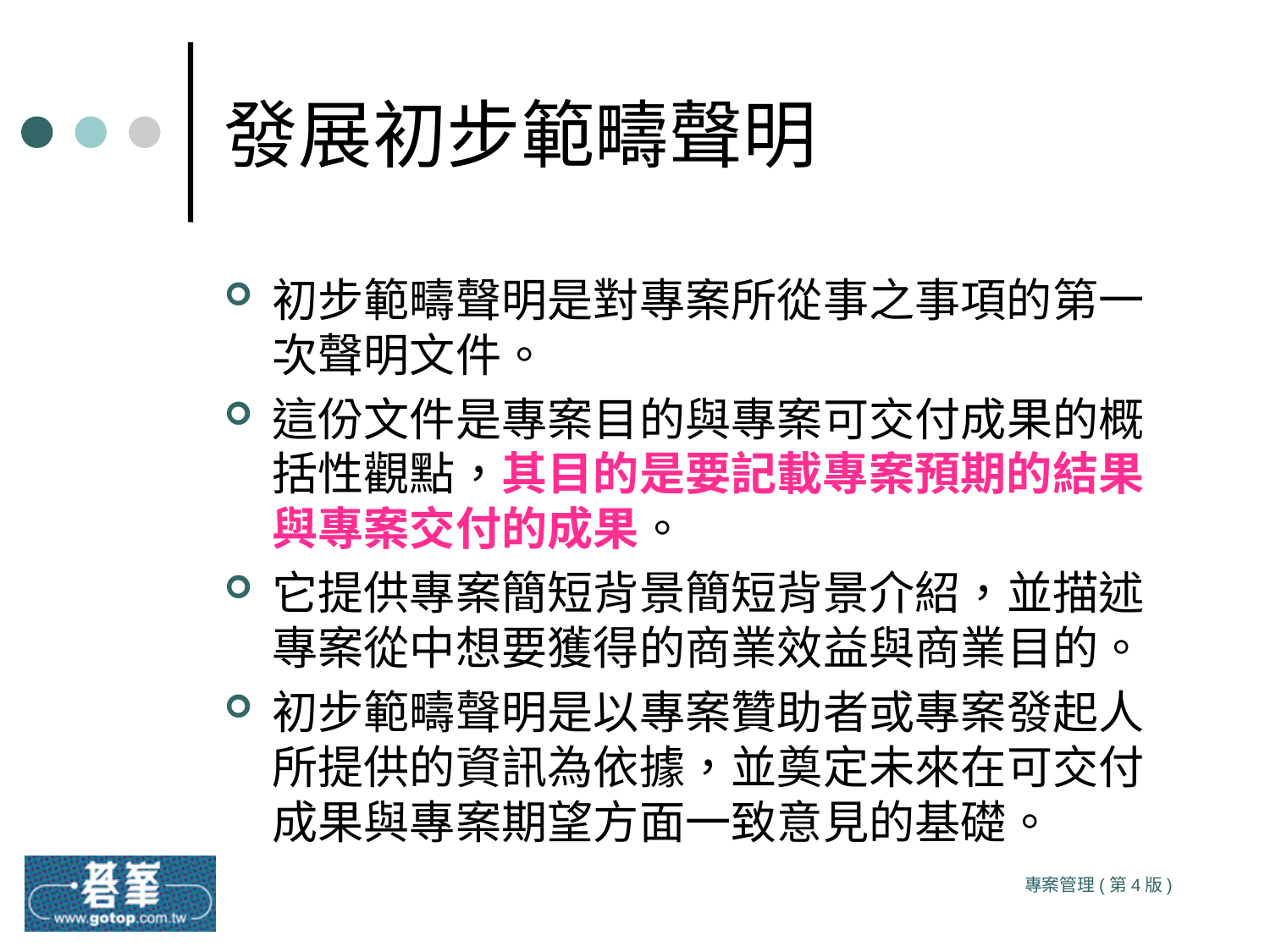

# 發展初步範疇聲明
初步範疇聲明是對專案所從事之事項的第一次聲明文件。
這份文件是專案目的與專案可交付成果的概括性觀點，其目的是要記載專案預期的結果與專案交付的成果。
它提供專案簡短背景簡短背景介紹，並描述專案從中想要獲得的商業效益與商業目的。
初步範疇聲明是以專案贊助者或專案發起人所提供的資訊為依據，並奠定未來在可交付成果與專案期望方面一致意見的基礎。
專案管理(第4版)